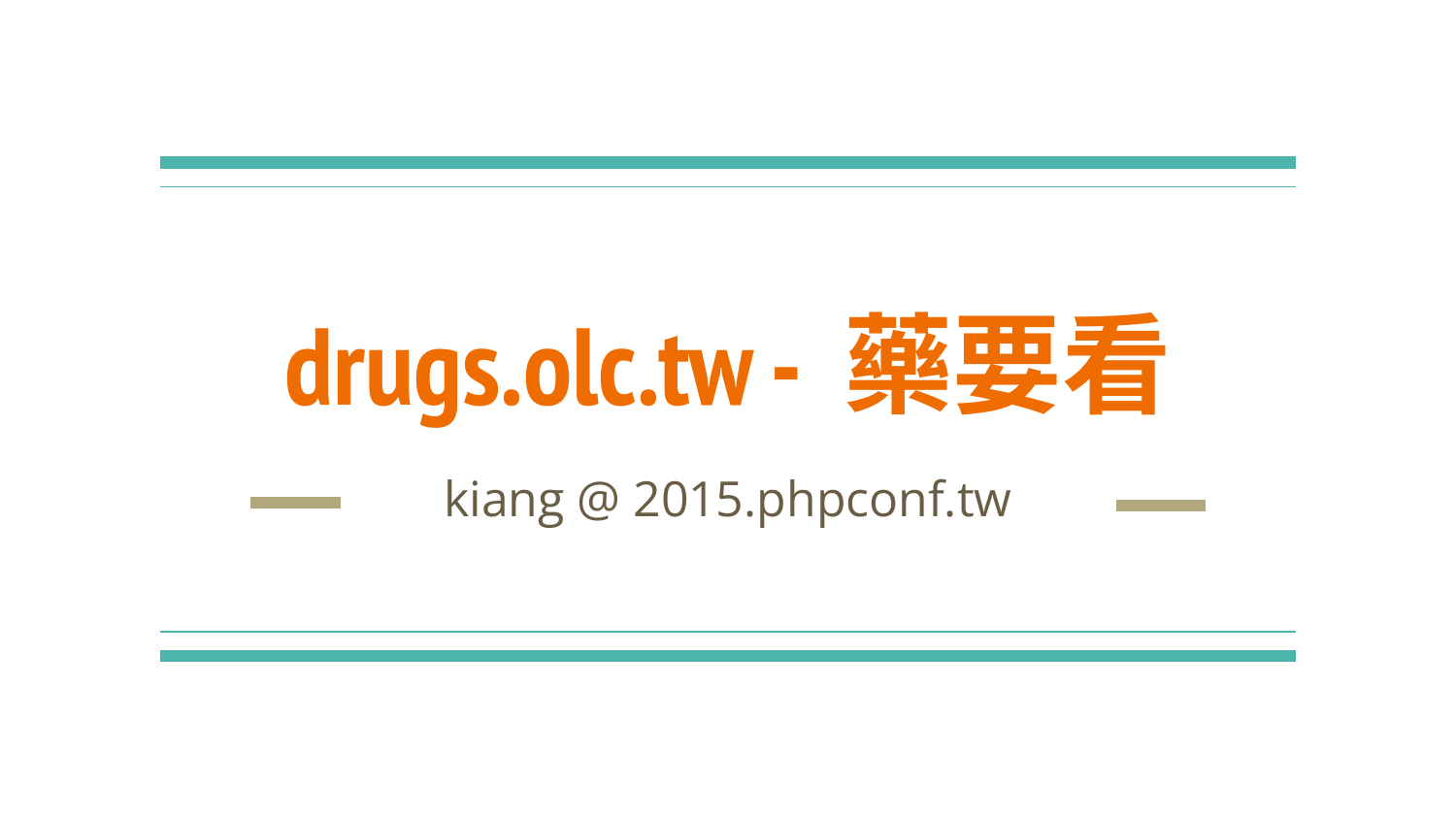

# drugs.olc.tw - 藥要看
kiang @ 2015.phpconf.tw